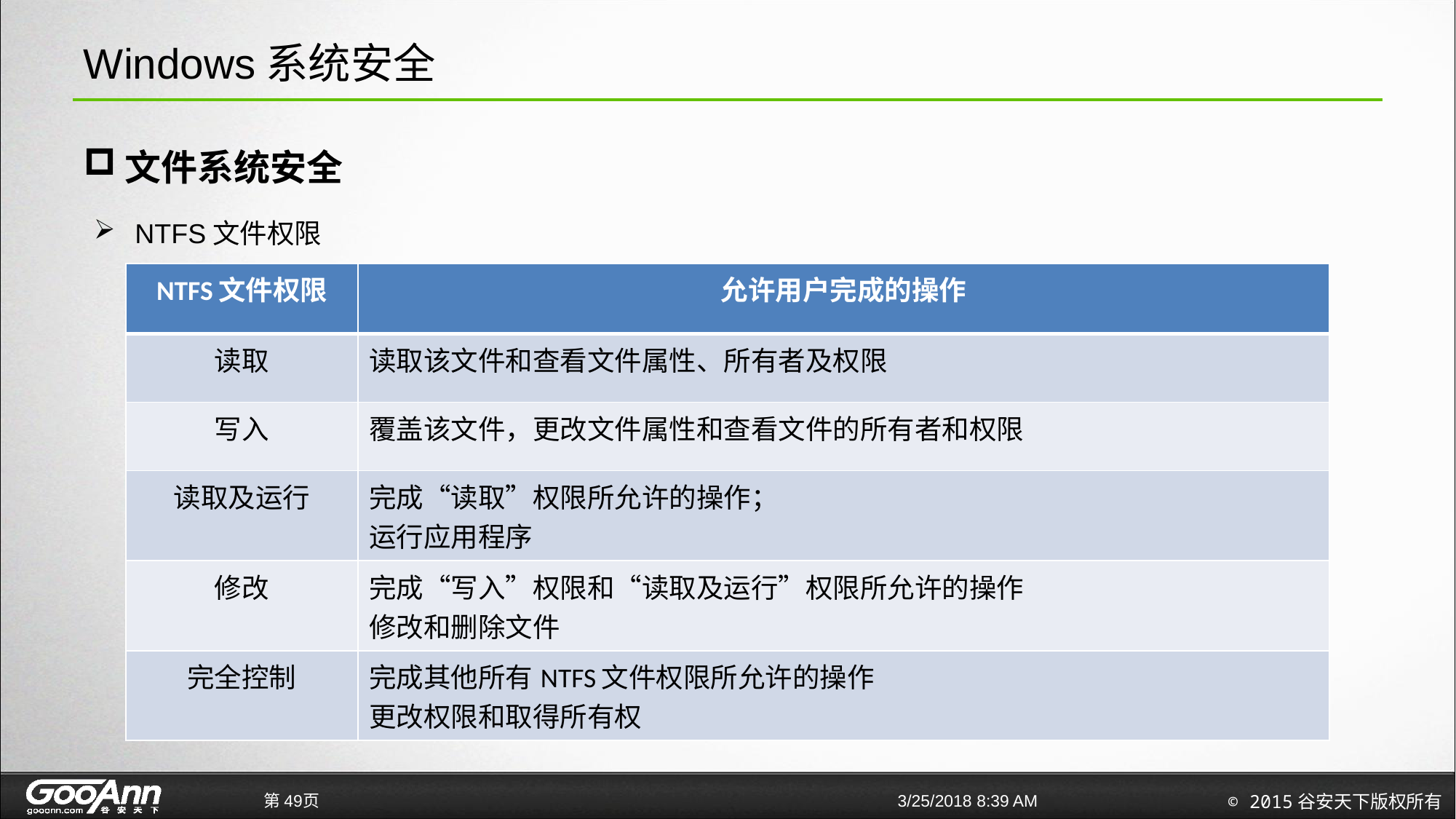

# Windows系统安全
文件系统安全
NTFS文件权限

| NTFS文件权限 | 允许用户完成的操作 |
| --- | --- |
| 读取 | 读取该文件和查看文件属性、所有者及权限 |
| 写入 | 覆盖该文件，更改文件属性和查看文件的所有者和权限 |
| 读取及运行 | 完成“读取”权限所允许的操作； 运行应用程序 |
| 修改 | 完成“写入”权限和“读取及运行”权限所允许的操作 修改和删除文件 |
| 完全控制 | 完成其他所有NTFS文件权限所允许的操作 更改权限和取得所有权 |